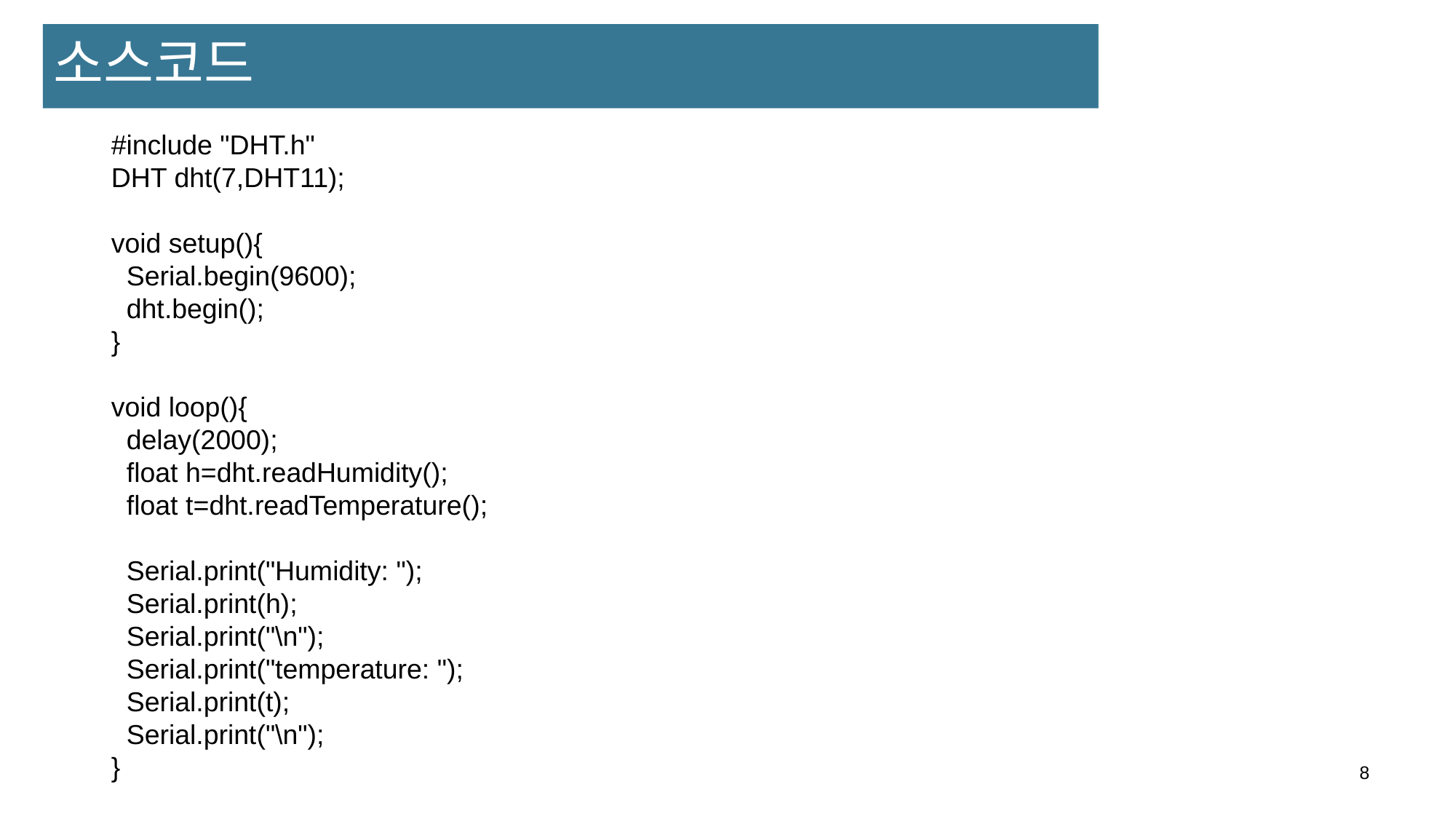

소스코드
#include "DHT.h"
DHT dht(7,DHT11);

void setup(){
  Serial.begin(9600);
  dht.begin();
}

void loop(){
  delay(2000);
  float h=dht.readHumidity();
  float t=dht.readTemperature();

  Serial.print("Humidity: ");
  Serial.print(h);
  Serial.print("\n");
  Serial.print("temperature: ");
  Serial.print(t);
  Serial.print("\n");
}